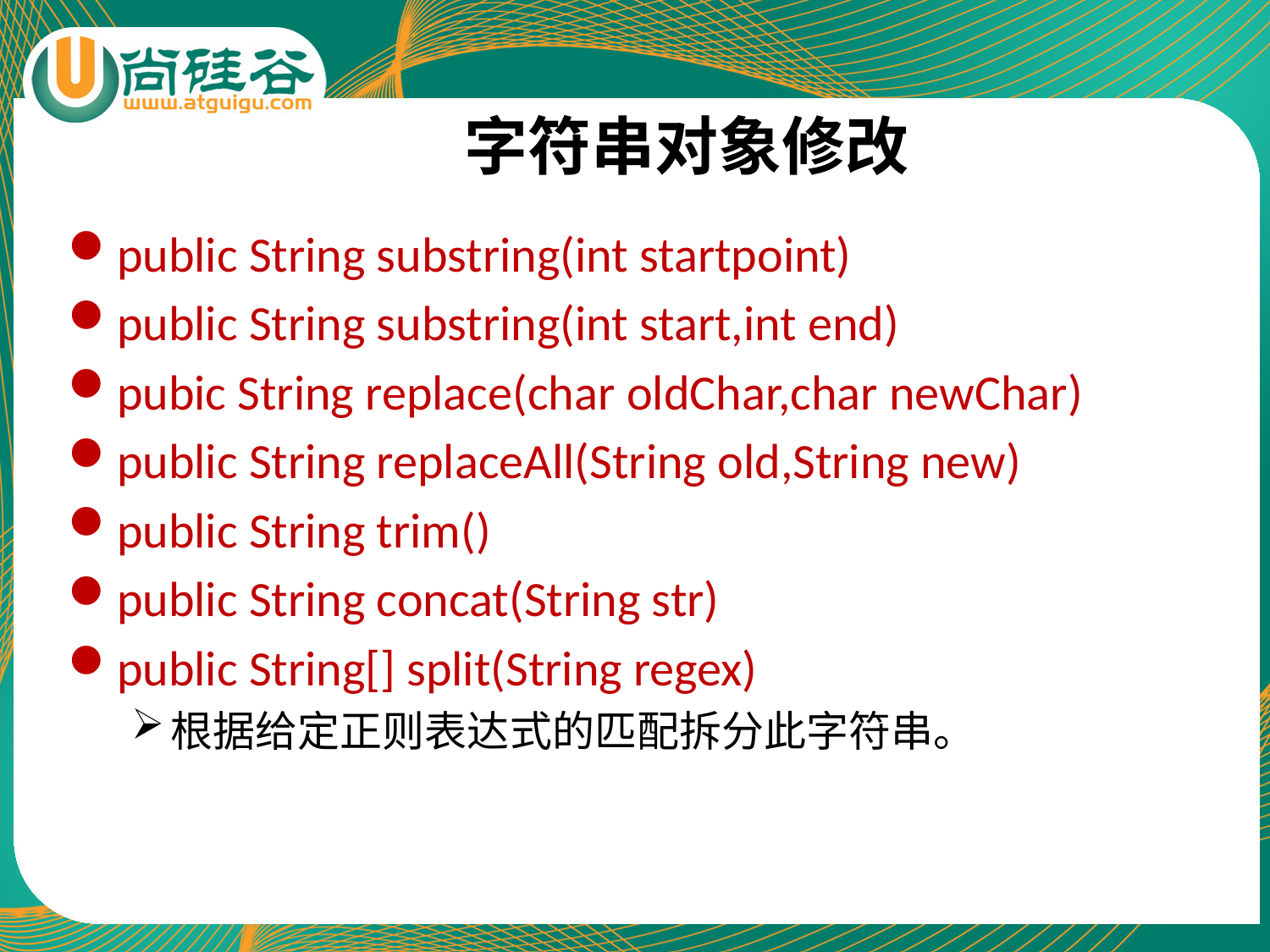

# 字符串对象修改
public String substring(int startpoint)
public String substring(int start,int end)
pubic String replace(char oldChar,char newChar)
public String replaceAll(String old,String new)
public String trim()
public String concat(String str)
public String[] split(String regex)
根据给定正则表达式的匹配拆分此字符串。